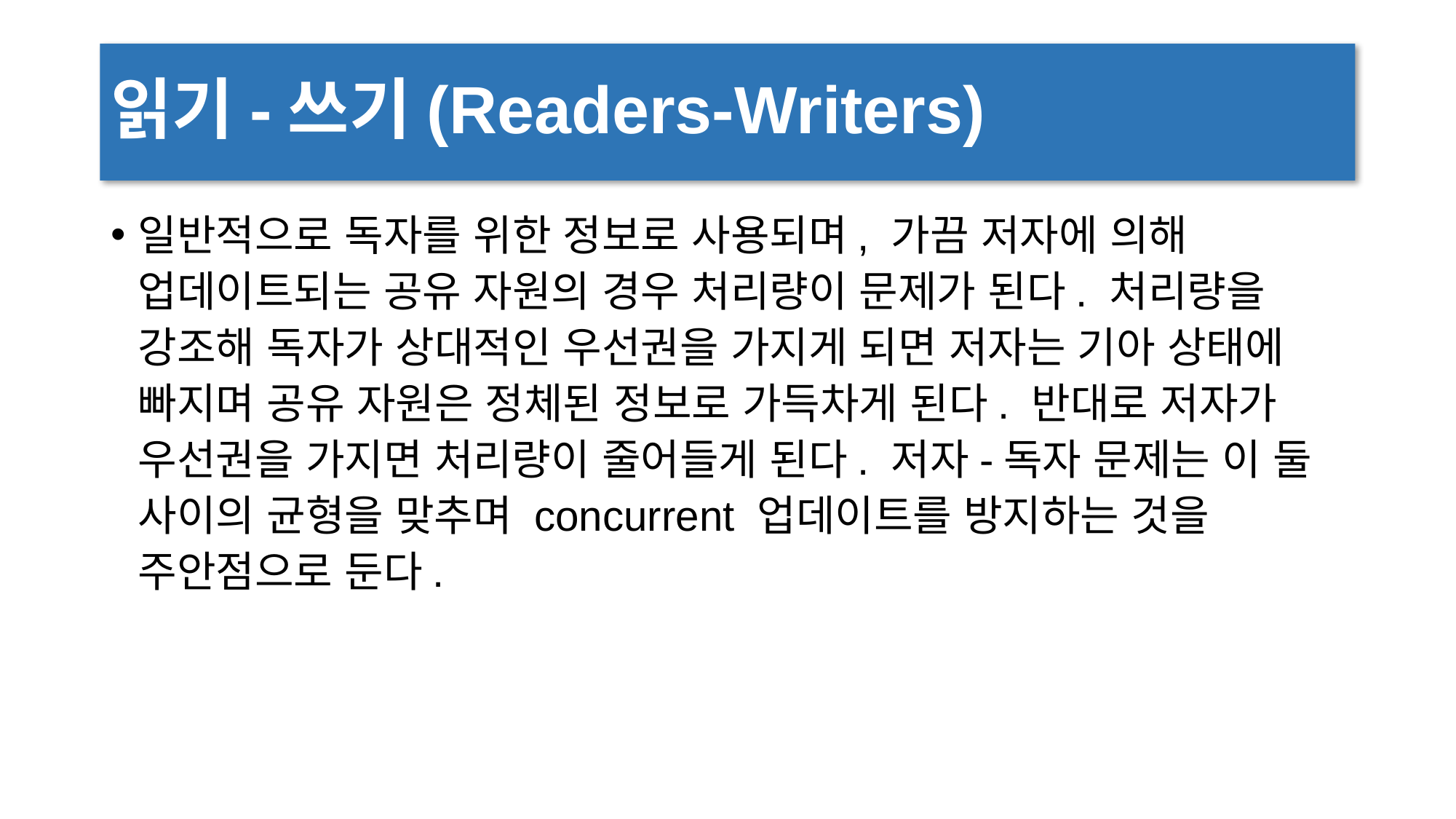

# 읽기-쓰기(Readers-Writers)
일반적으로 독자를 위한 정보로 사용되며, 가끔 저자에 의해 업데이트되는 공유 자원의 경우 처리량이 문제가 된다. 처리량을 강조해 독자가 상대적인 우선권을 가지게 되면 저자는 기아 상태에 빠지며 공유 자원은 정체된 정보로 가득차게 된다. 반대로 저자가 우선권을 가지면 처리량이 줄어들게 된다. 저자-독자 문제는 이 둘 사이의 균형을 맞추며 concurrent 업데이트를 방지하는 것을 주안점으로 둔다.